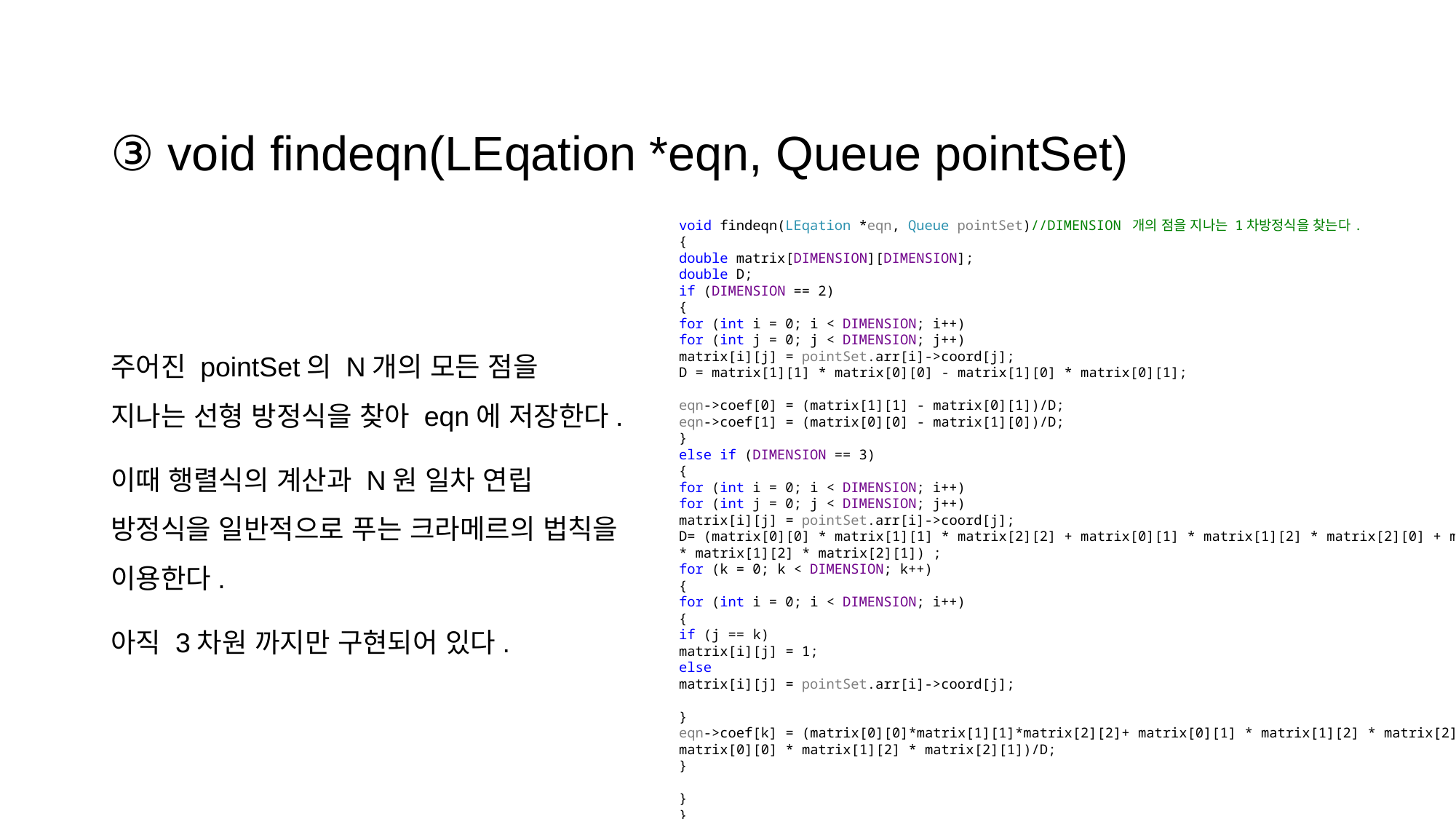

# ③ void findeqn(LEqation *eqn, Queue pointSet)
void findeqn(LEqation *eqn, Queue pointSet)//DIMENSION 개의 점을 지나는 1차방정식을 찾는다.
{
double matrix[DIMENSION][DIMENSION];
double D;
if (DIMENSION == 2)
{
for (int i = 0; i < DIMENSION; i++)
for (int j = 0; j < DIMENSION; j++)
matrix[i][j] = pointSet.arr[i]->coord[j];
D = matrix[1][1] * matrix[0][0] - matrix[1][0] * matrix[0][1];

eqn->coef[0] = (matrix[1][1] - matrix[0][1])/D;
eqn->coef[1] = (matrix[0][0] - matrix[1][0])/D;
}
else if (DIMENSION == 3)
{
for (int i = 0; i < DIMENSION; i++)
for (int j = 0; j < DIMENSION; j++)
matrix[i][j] = pointSet.arr[i]->coord[j];
D= (matrix[0][0] * matrix[1][1] * matrix[2][2] + matrix[0][1] * matrix[1][2] * matrix[2][0] + matrix[0][2] * matrix[1][0] * matrix[2][1] - matrix[0][2] * matrix[1][1] * matrix[2][0] - matrix[0][1] * matrix[1][0] * matrix[2][2] - matrix[0][0] * matrix[1][2] * matrix[2][1]) ;
for (k = 0; k < DIMENSION; k++)
{
for (int i = 0; i < DIMENSION; i++)
{
if (j == k)
matrix[i][j] = 1;
else
matrix[i][j] = pointSet.arr[i]->coord[j];

}
eqn->coef[k] = (matrix[0][0]*matrix[1][1]*matrix[2][2]+ matrix[0][1] * matrix[1][2] * matrix[2][0] + matrix[0][2] * matrix[1][0] * matrix[2][1] - matrix[0][2] * matrix[1][1] * matrix[2][0]- matrix[0][1] * matrix[1][0] * matrix[2][2]- matrix[0][0] * matrix[1][2] * matrix[2][1])/D;
}

}
}
주어진 pointSet의 N개의 모든 점을 지나는 선형 방정식을 찾아 eqn에 저장한다.
이때 행렬식의 계산과 N원 일차 연립 방정식을 일반적으로 푸는 크라메르의 법칙을 이용한다.
아직 3차원 까지만 구현되어 있다.